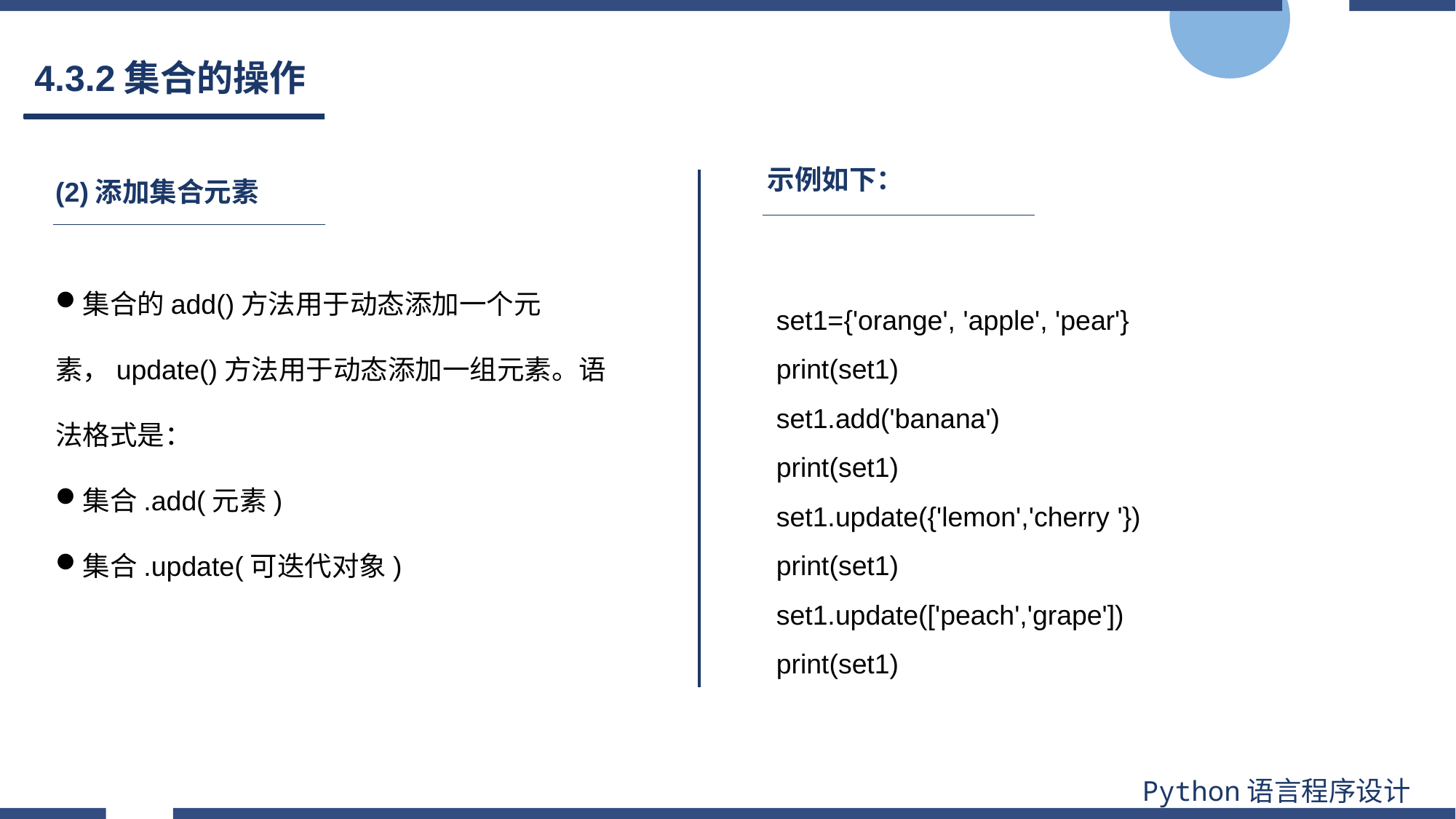

# 4.3.2集合的操作
示例如下：
(2)添加集合元素
集合的add()方法用于动态添加一个元素，update()方法用于动态添加一组元素。语法格式是：
集合.add(元素)
集合.update(可迭代对象)
set1={'orange', 'apple', 'pear'}
print(set1)
set1.add('banana')
print(set1)
set1.update({'lemon','cherry '})
print(set1)
set1.update(['peach','grape'])
print(set1)